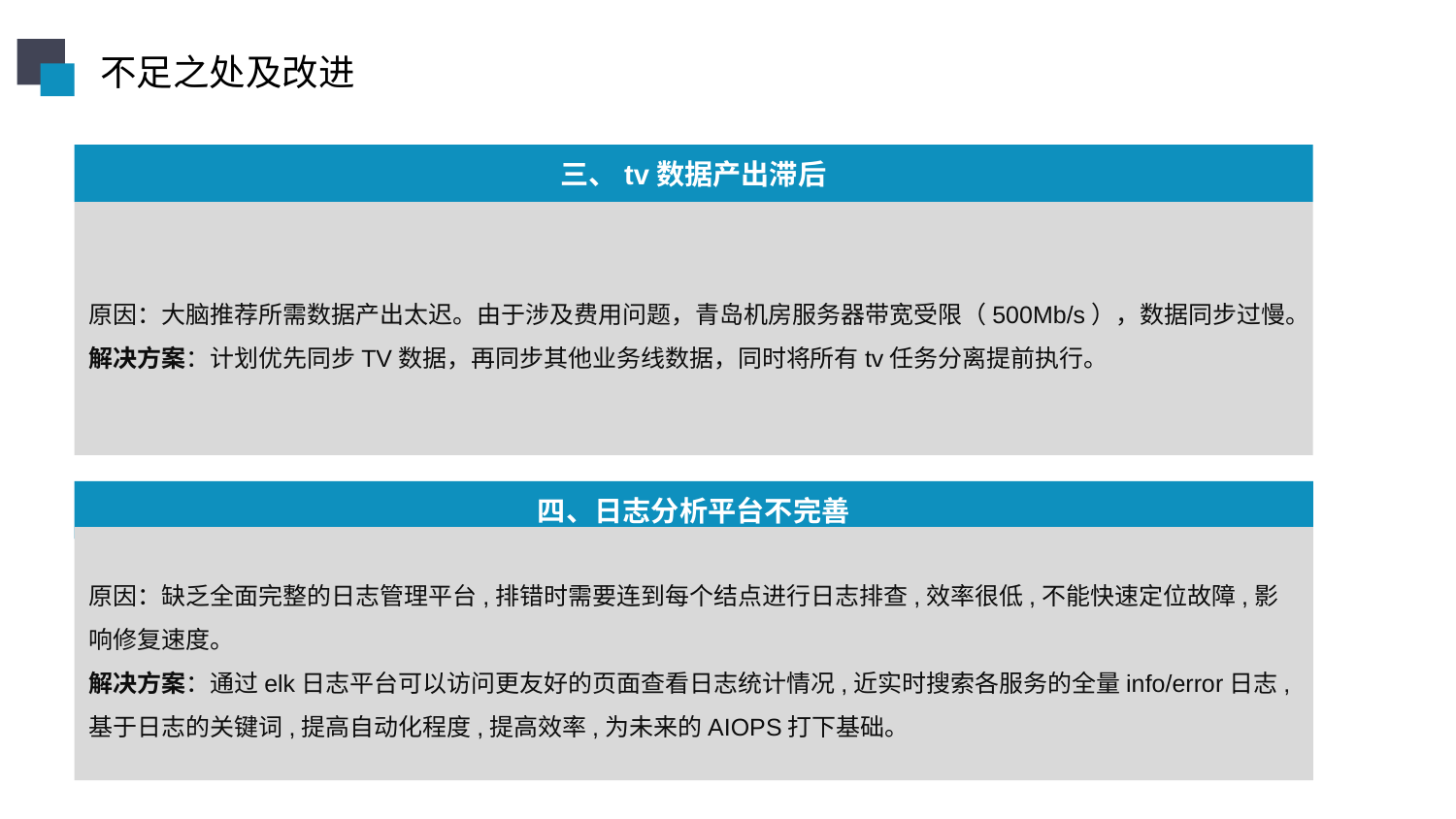

不足之处及改进
三、tv数据产出滞后
原因：大脑推荐所需数据产出太迟。由于涉及费用问题，青岛机房服务器带宽受限（500Mb/s），数据同步过慢。
解决方案：计划优先同步TV数据，再同步其他业务线数据，同时将所有tv任务分离提前执行。
四、日志分析平台不完善
原因：缺乏全面完整的日志管理平台,排错时需要连到每个结点进行日志排查,效率很低,不能快速定位故障,影响修复速度。
解决方案：通过elk日志平台可以访问更友好的页面查看日志统计情况,近实时搜索各服务的全量info/error日志,基于日志的关键词,提高自动化程度,提高效率,为未来的AIOPS打下基础。